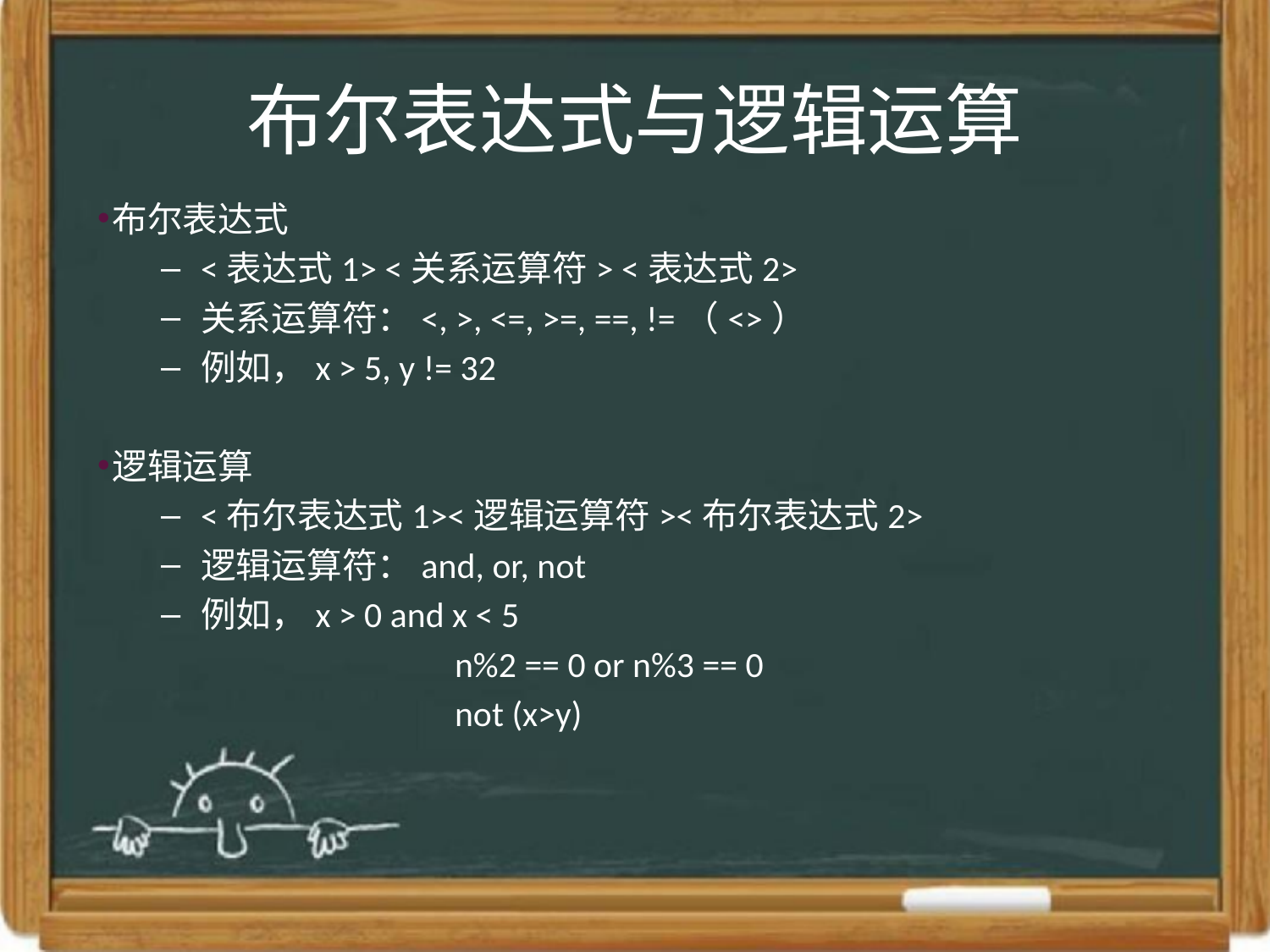

# 布尔表达式与逻辑运算
布尔表达式
<表达式1> <关系运算符> <表达式2>
关系运算符：<, >, <=, >=, ==, !=（<>）
例如，x > 5, y != 32

逻辑运算
<布尔表达式1><逻辑运算符><布尔表达式2>
逻辑运算符：and, or, not
例如，x > 0 and x < 5
			n%2 == 0 or n%3 == 0
			not (x>y)